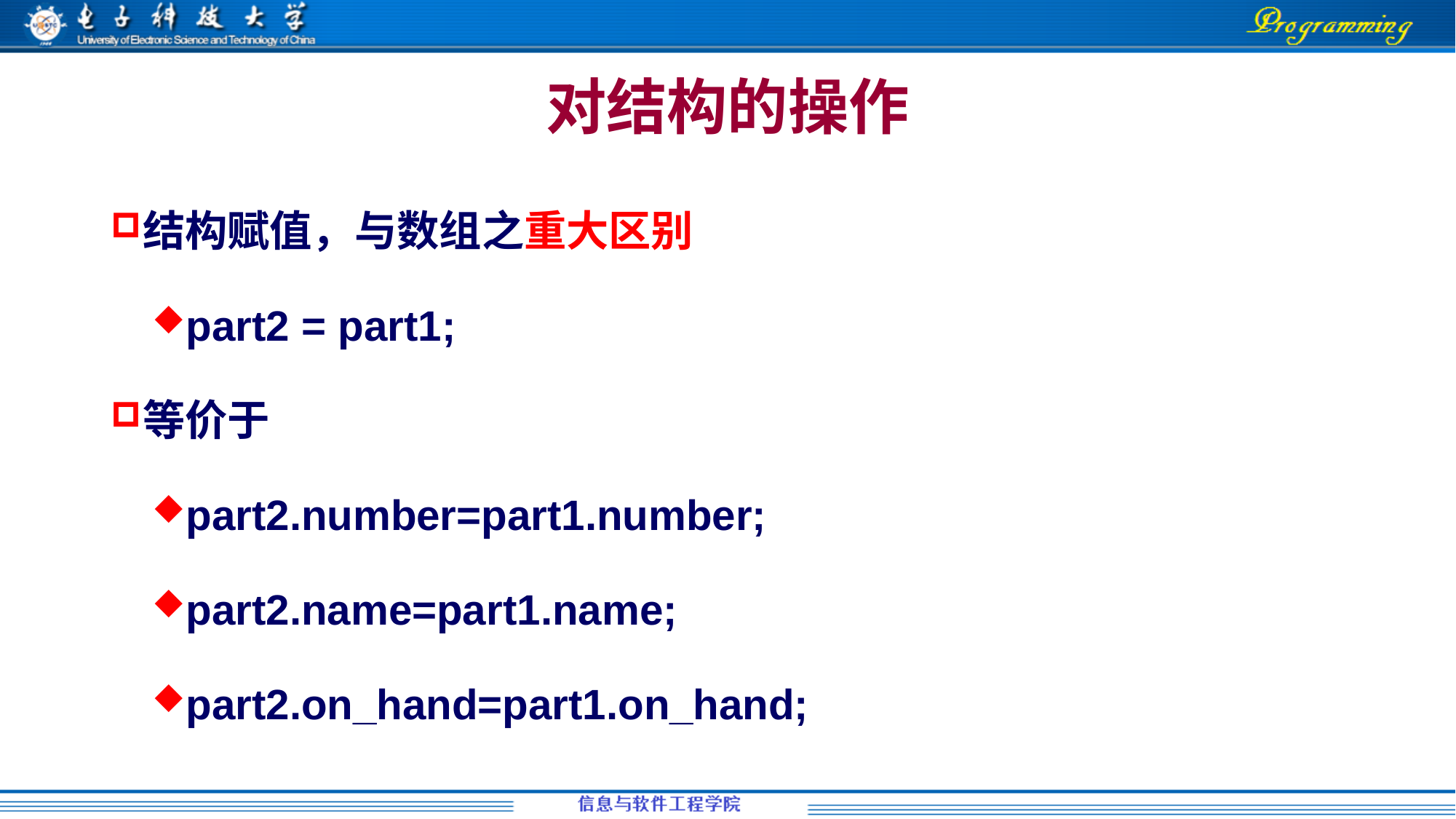

# 对结构的操作
结构赋值，与数组之重大区别
part2 = part1;
等价于
part2.number=part1.number;
part2.name=part1.name;
part2.on_hand=part1.on_hand;